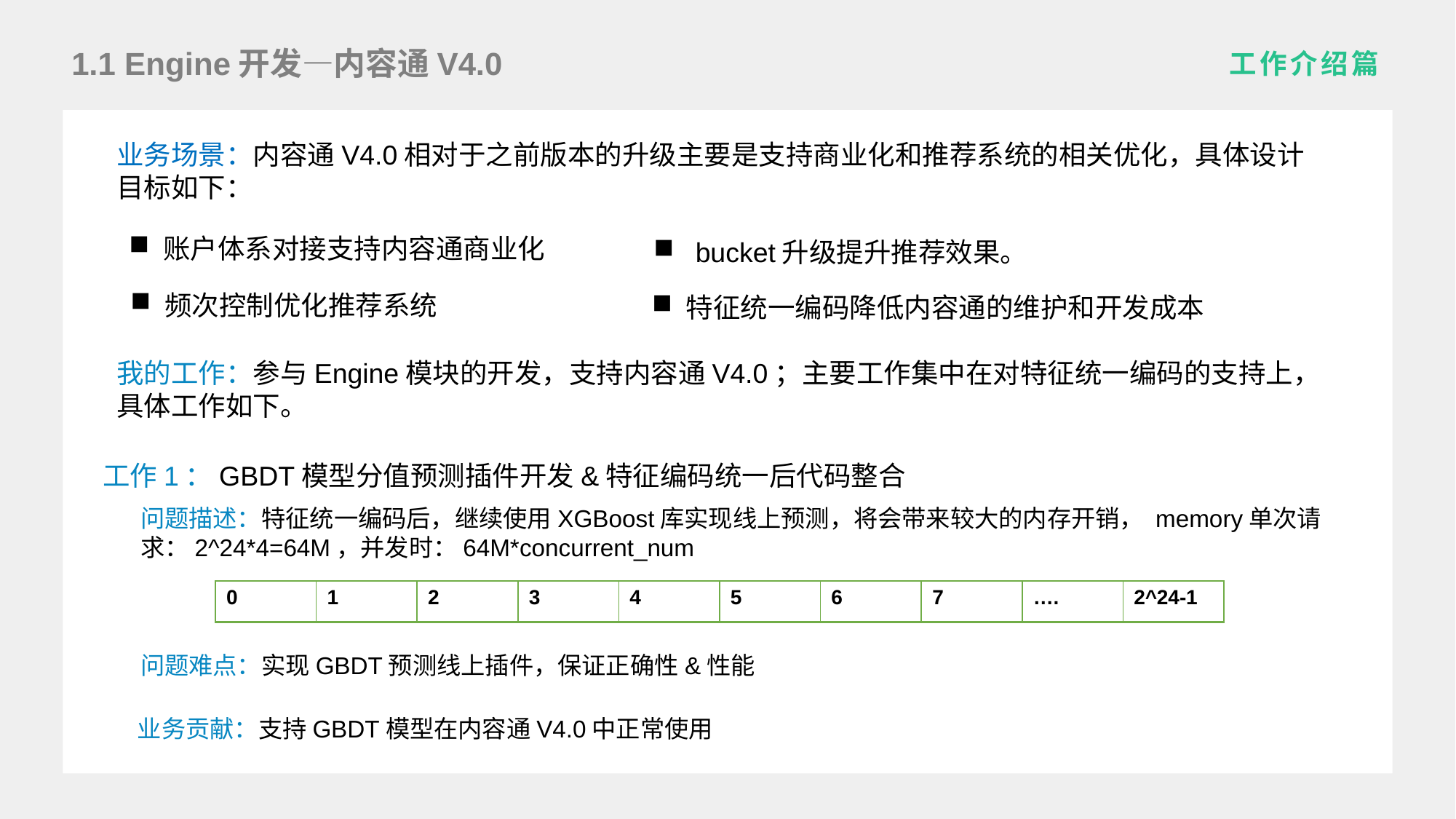

# 1.1 Engine开发—内容通V4.0
工作介绍篇
业务场景：内容通V4.0相对于之前版本的升级主要是支持商业化和推荐系统的相关优化，具体设计目标如下：
账户体系对接支持内容通商业化
 bucket升级提升推荐效果。
频次控制优化推荐系统
特征统一编码降低内容通的维护和开发成本
我的工作：参与Engine模块的开发，支持内容通V4.0；主要工作集中在对特征统一编码的支持上，具体工作如下。
工作1：GBDT模型分值预测插件开发&特征编码统一后代码整合
问题描述：特征统一编码后，继续使用XGBoost库实现线上预测，将会带来较大的内存开销， memory单次请求：2^24*4=64M，并发时：64M*concurrent_num
| 0 | 1 | 2 | 3 | 4 | 5 | 6 | 7 | …. | 2^24-1 |
| --- | --- | --- | --- | --- | --- | --- | --- | --- | --- |
问题难点：实现GBDT预测线上插件，保证正确性&性能
业务贡献：支持GBDT模型在内容通V4.0中正常使用
技术亮点：
功能性：实现的插件与XGBoost库结果一致（误差不超过10^-6）
性能：略低于XGBoost库性能（性能损失在15%以内）
容错性：在代码添加了对模型正确性的判断，避免不正确模型对线上计算的影响